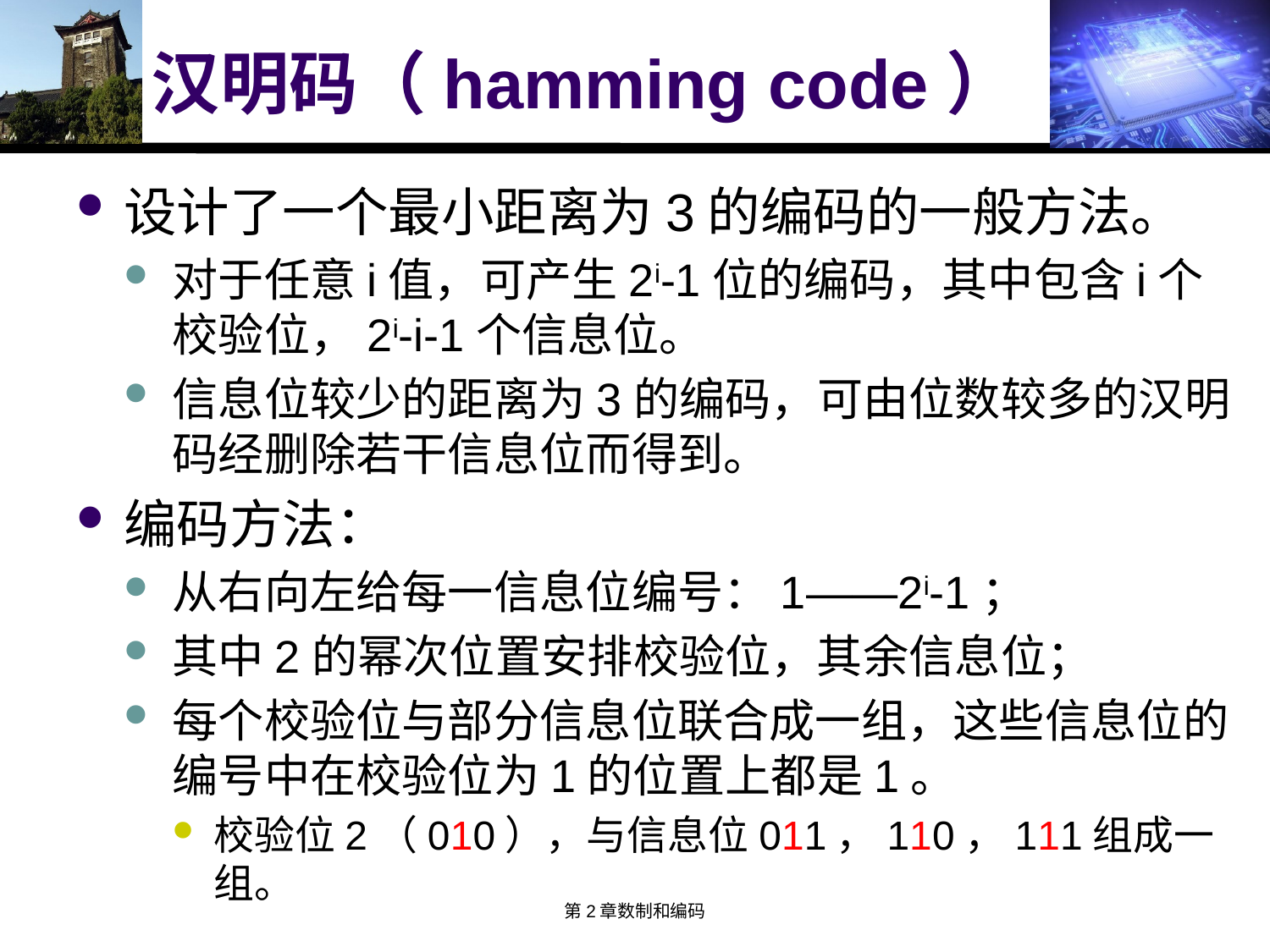

# 汉明码（hamming code）
设计了一个最小距离为3的编码的一般方法。
对于任意i值，可产生2i-1位的编码，其中包含i个校验位，2i-i-1个信息位。
信息位较少的距离为3的编码，可由位数较多的汉明码经删除若干信息位而得到。
编码方法：
从右向左给每一信息位编号：1——2i-1；
其中2的幂次位置安排校验位，其余信息位；
每个校验位与部分信息位联合成一组，这些信息位的编号中在校验位为1的位置上都是1。
校验位2（010），与信息位011，110，111组成一组。

第2章数制和编码
63